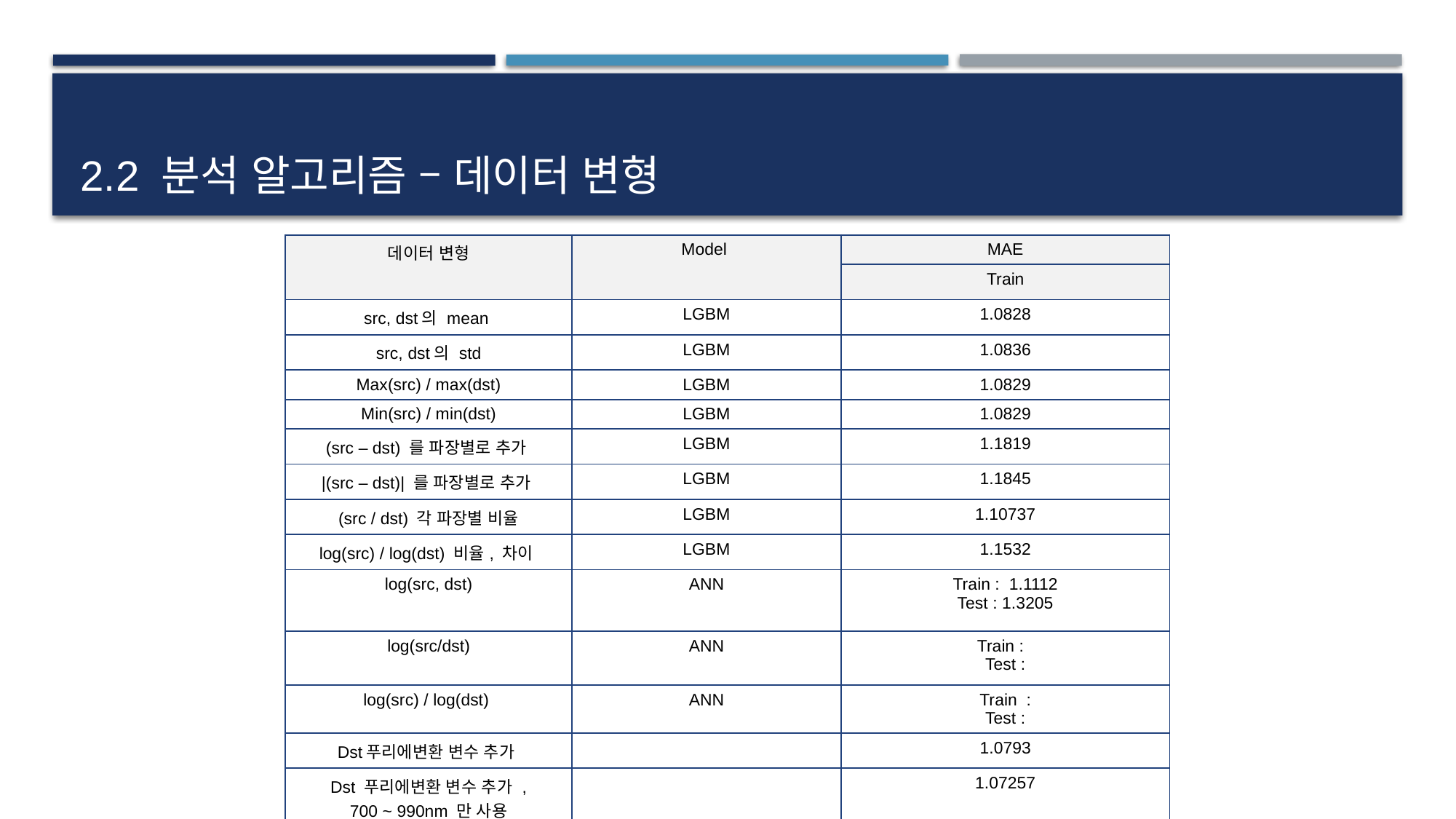

# 2.2 분석 알고리즘 – 데이터 변형
| 데이터 변형 | Model | MAE |
| --- | --- | --- |
|  |  | Train |
| src, dst의 mean | LGBM | 1.0828 |
| src, dst의 std | LGBM | 1.0836 |
| Max(src) / max(dst) | LGBM | 1.0829 |
| Min(src) / min(dst) | LGBM | 1.0829 |
| (src – dst) 를 파장별로 추가 | LGBM | 1.1819 |
| |(src – dst)| 를 파장별로 추가 | LGBM | 1.1845 |
| (src / dst) 각 파장별 비율 | LGBM | 1.10737 |
| log(src) / log(dst) 비율, 차이 | LGBM | 1.1532 |
| log(src, dst) | ANN | Train : 1.1112 Test : 1.3205 |
| log(src/dst) | ANN | Train : Test : |
| log(src) / log(dst) | ANN | Train : Test : |
| Dst푸리에변환 변수 추가 |  | 1.0793 |
| Dst 푸리에변환 변수 추가 , 700 ~ 990nm 만 사용 |  | 1.07257 |